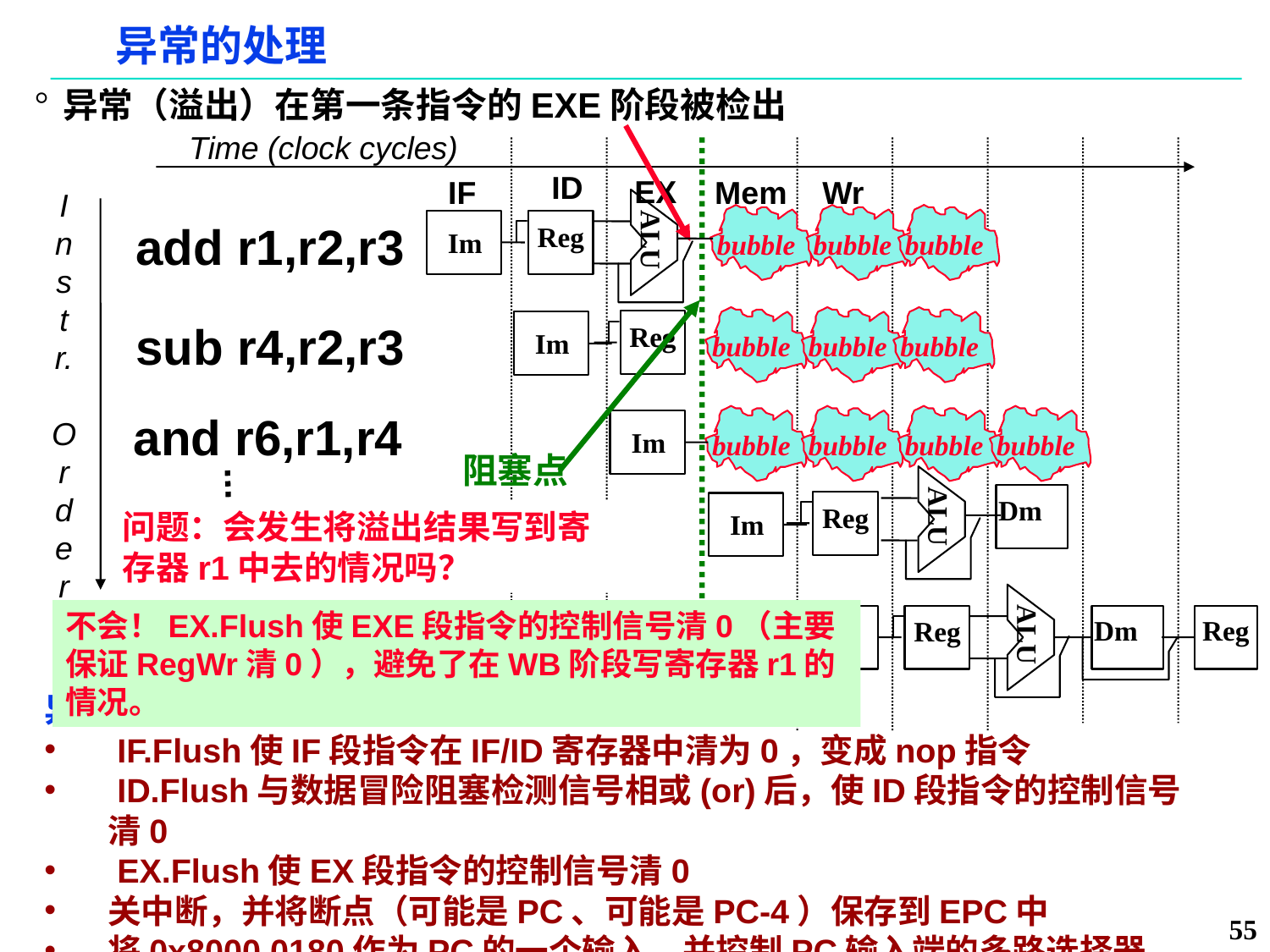

# 异常的处理
异常（溢出）在第一条指令的EXE阶段被检出
Time (clock cycles)

ID
EX
IF
Mem
Wr

I
n
s
t
r.

O
r
d
e
r

bubble

bubble

bubble
add r1,r2,r3

Reg

ALU
Im

阻塞点

bubble

bubble

bubble
sub r4,r2,r3

Reg

Im

and r6,r1,r4

bubble

bubble

bubble

bubble

Im

ALU

Dm

Reg

问题：会发生将溢出结果写到寄存器r1中去的情况吗？
Im

ALU

不会！EX.Flush使EXE段指令的控制信号清0（主要保证RegWr清0），避免了在WB阶段写寄存器r1的情况。

Im

Dm

Reg
Reg

异常处理过程：
 IF.Flush使IF段指令在IF/ID寄存器中清为0，变成nop指令
 ID.Flush与数据冒险阻塞检测信号相或(or)后，使ID段指令的控制信号清0
 EX.Flush使EX段指令的控制信号清0
关中断，并将断点（可能是PC、可能是PC-4）保存到EPC中
将0x8000 0180作为PC的一个输入，并控制PC输入端的多路选择器